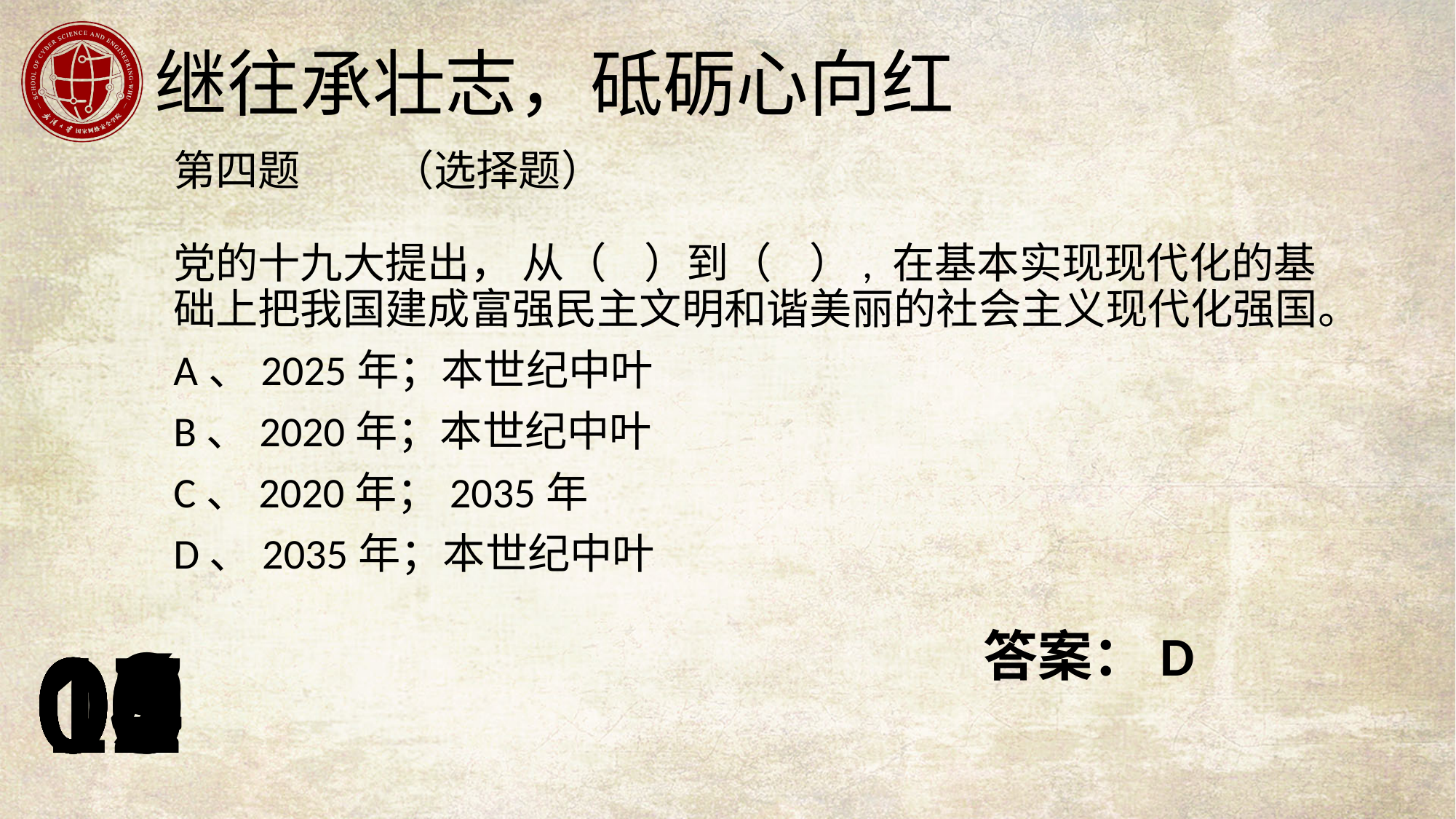

第四题	（选择题）
党的十九大提出， 从（    ）到（    ）, 在基本实现现代化的基础上把我国建成富强民主文明和谐美丽的社会主义现代化强国。
A、2025年；本世纪中叶
B、2020年；本世纪中叶
C、2020年；2035年
D、2035年；本世纪中叶

答案：D